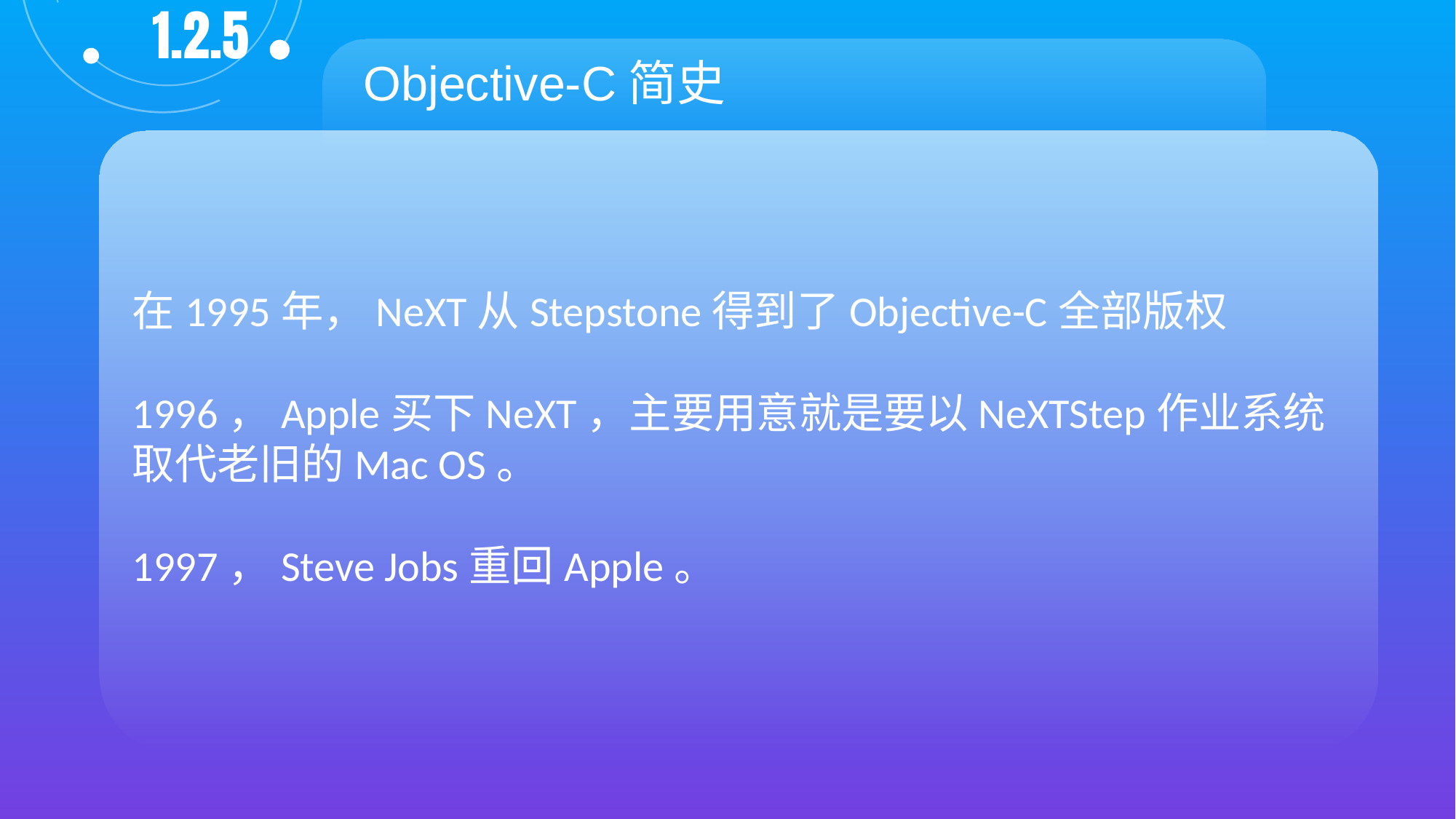

1.2.5

Objective-C简史
在1995年，NeXT从Stepstone得到了Objective-C全部版权

1996，Apple买下NeXT，主要用意就是要以NeXTStep作业系统取代老旧的Mac OS。

1997，Steve Jobs重回Apple。